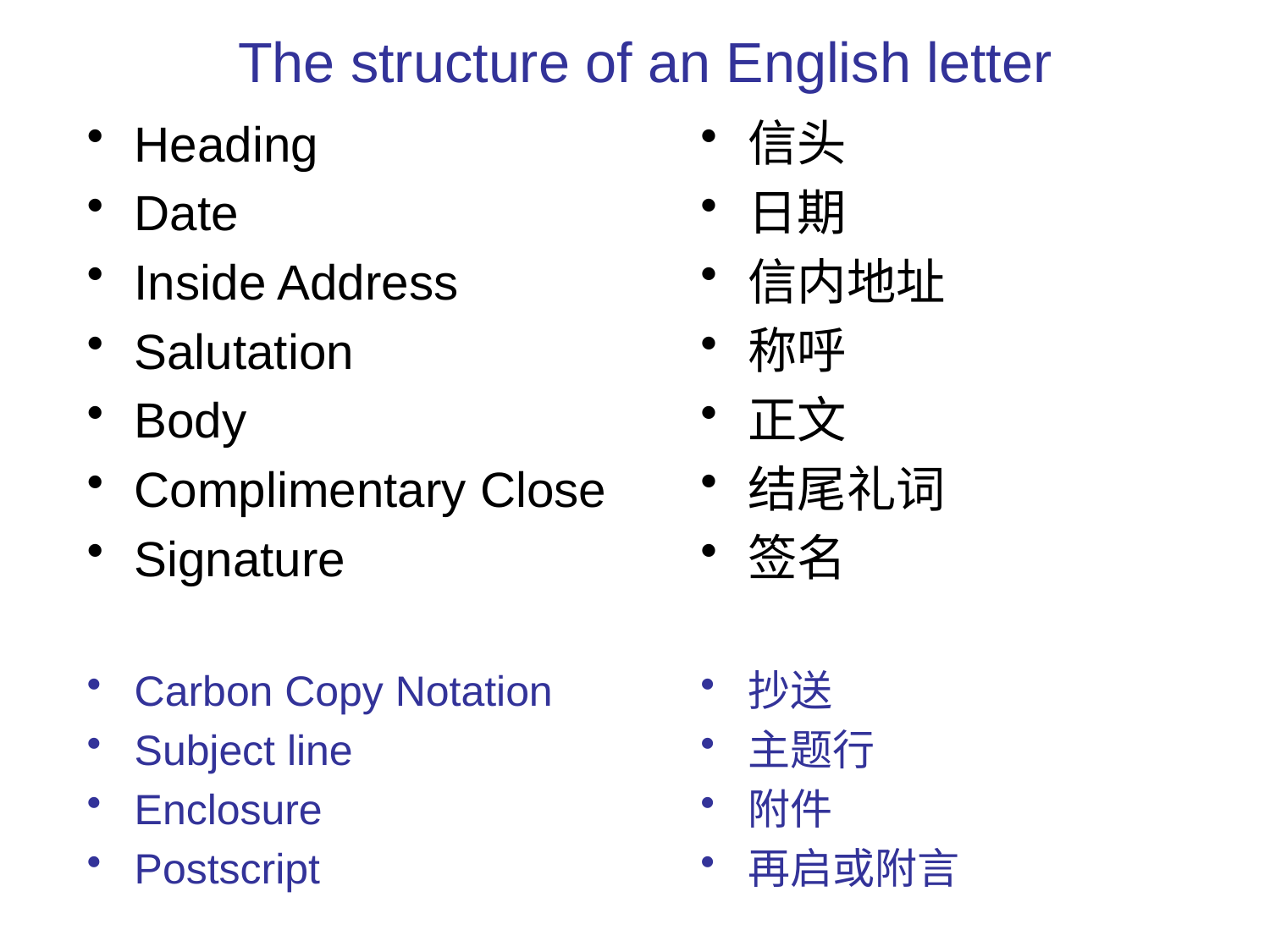

# The structure of an English letter
信头
日期
信内地址
称呼
正文
结尾礼词
签名

抄送
主题行
附件
再启或附言

Heading
Date
Inside Address
Salutation
Body
Complimentary Close
Signature

Carbon Copy Notation
Subject line
Enclosure
Postscript